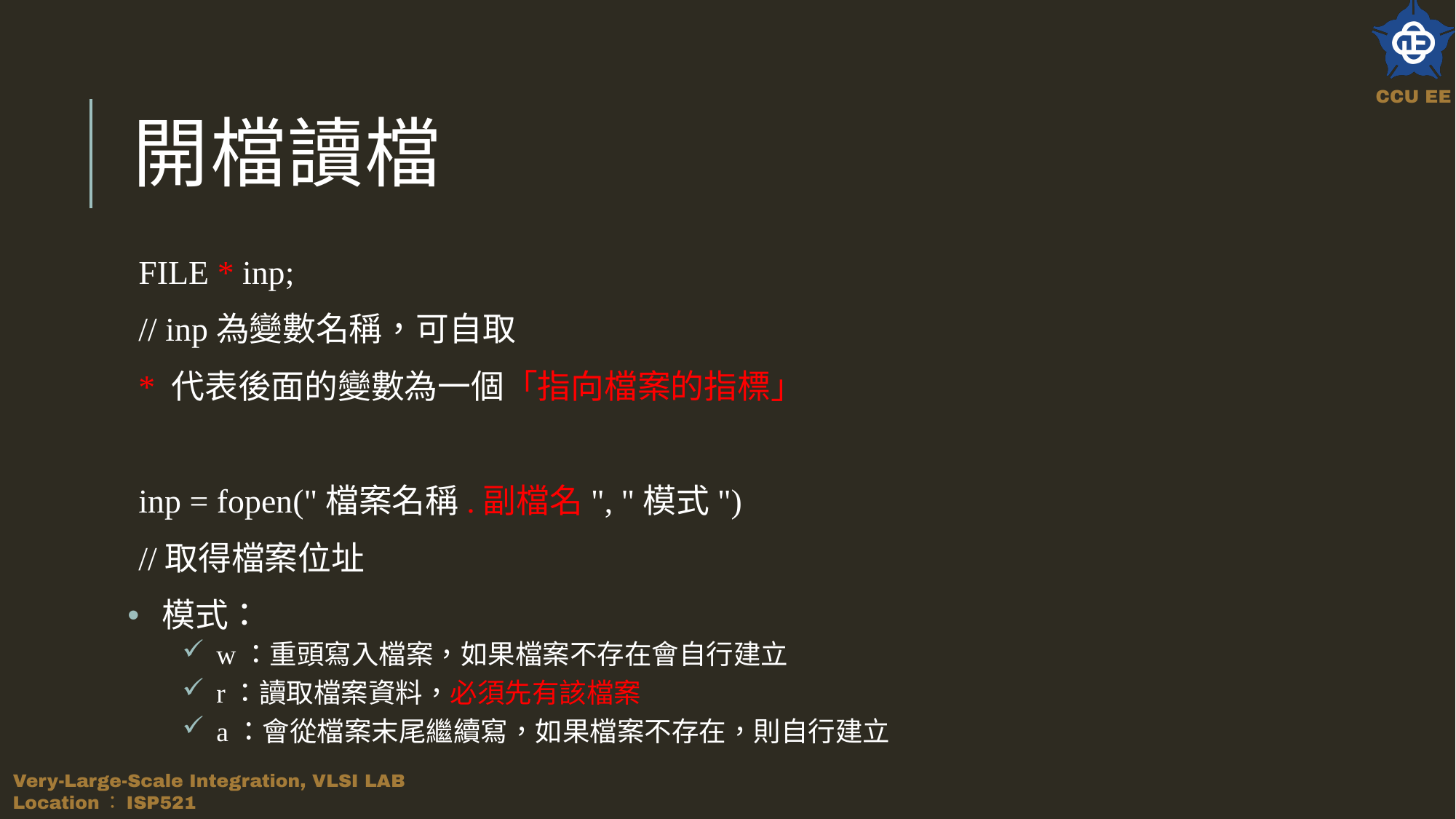

# 開檔讀檔
FILE * inp;
// inp為變數名稱，可自取
* 代表後面的變數為一個「指向檔案的指標」

inp = fopen("檔案名稱.副檔名", "模式")
//取得檔案位址
模式：
w：重頭寫入檔案，如果檔案不存在會自行建立
r：讀取檔案資料，必須先有該檔案
a：會從檔案末尾繼續寫，如果檔案不存在，則自行建立